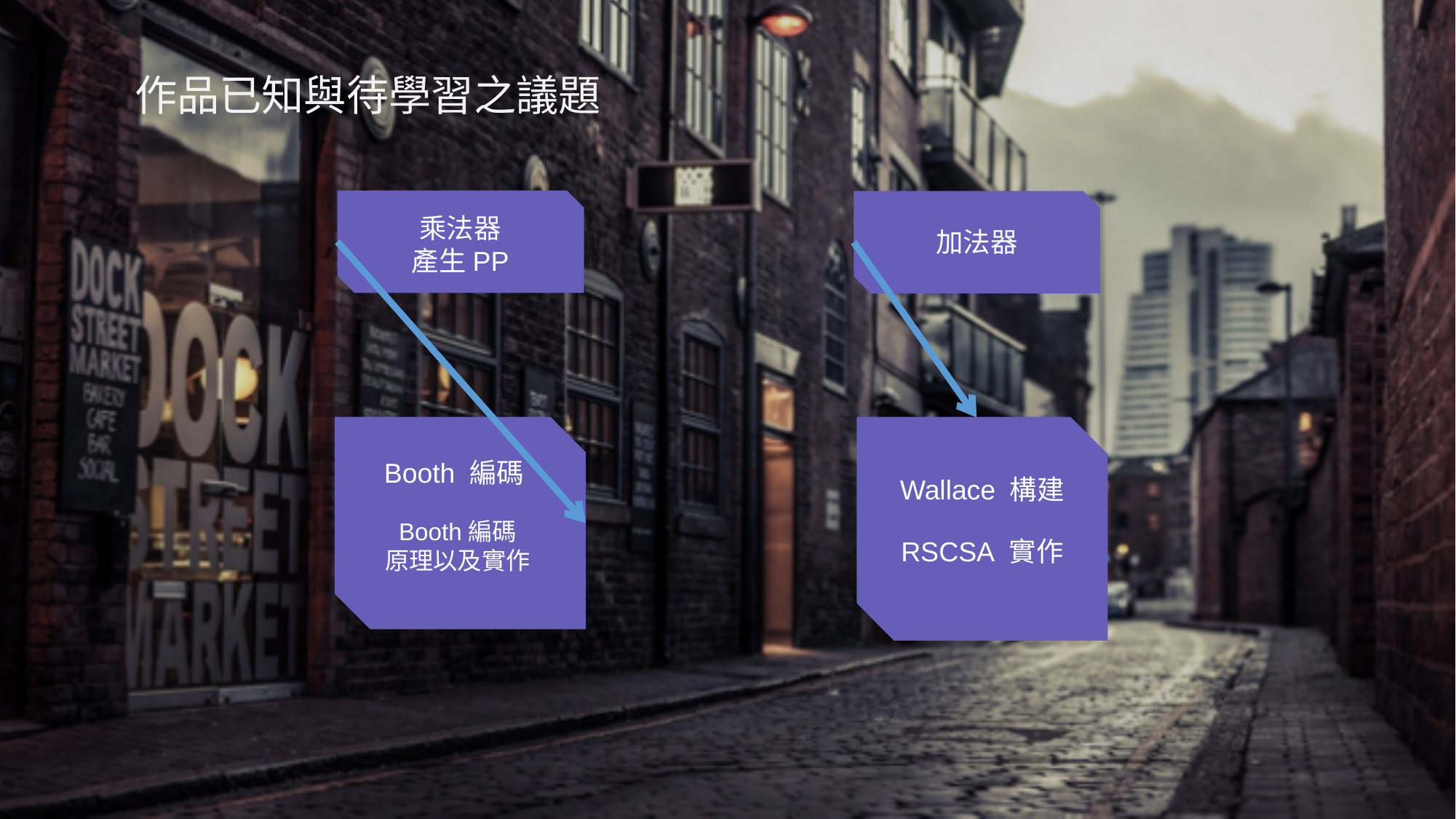

作品已知與待學習之議題

乘法器
產生PP

加法器

Booth 編碼
Booth編碼
原理以及實作

Wallace 構建
RSCSA 實作